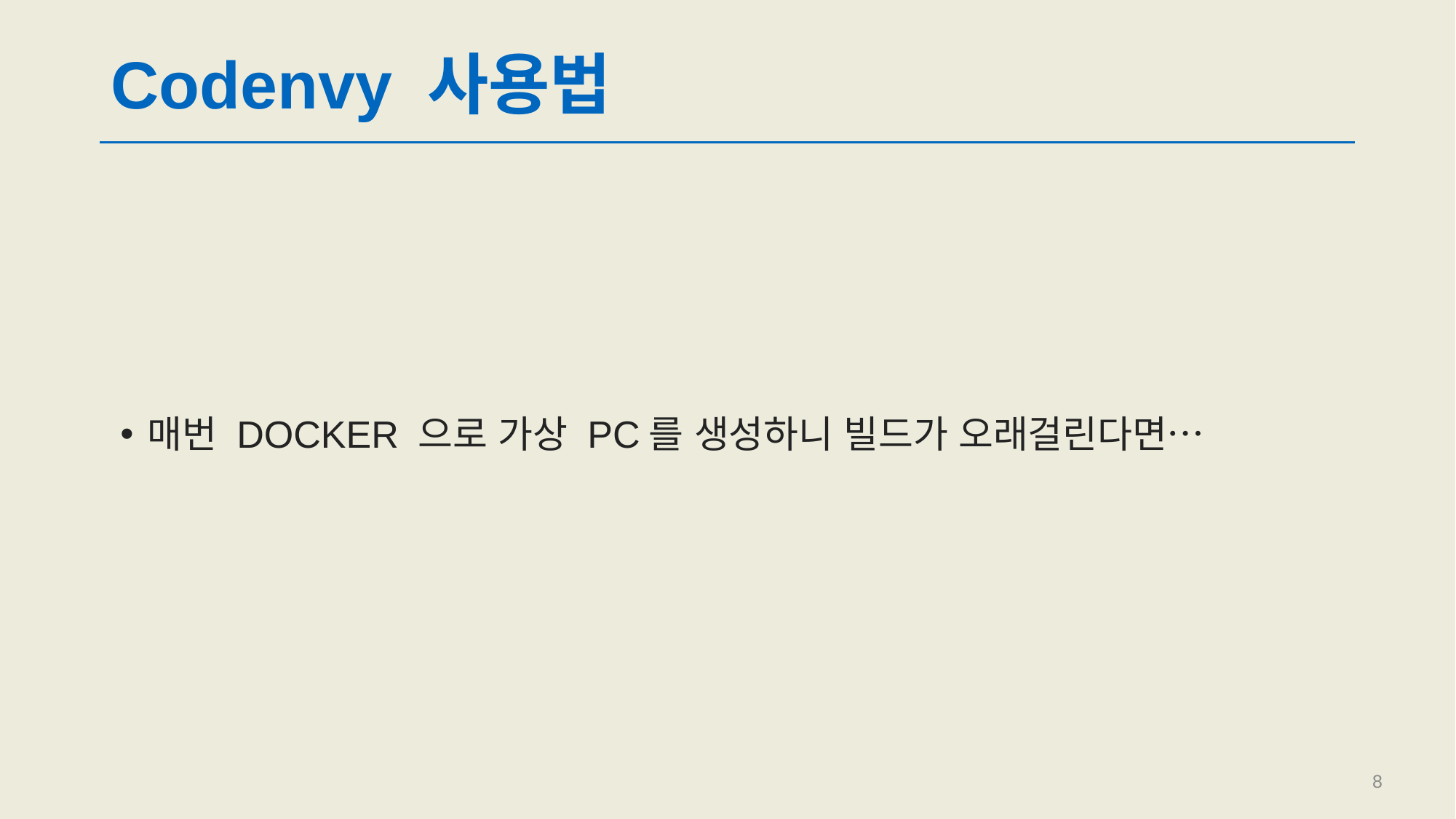

# Codenvy 사용법
매번 DOCKER 으로 가상 PC를 생성하니 빌드가 오래걸린다면…
8